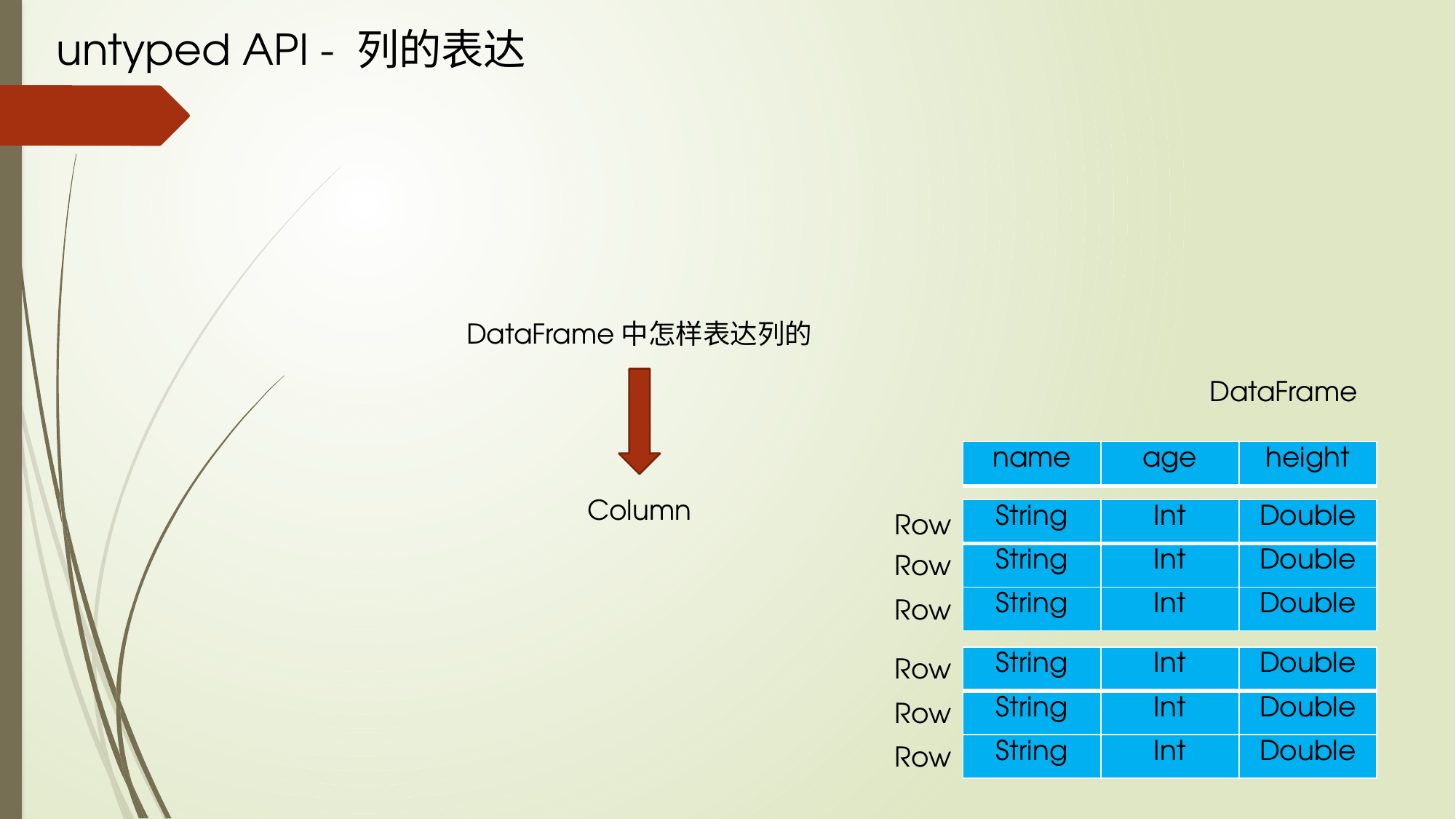

untyped API - 列的表达
DataFrame中怎样表达列的
DataFrame

| name | age | height |
| --- | --- | --- |
Column
| String | Int | Double |
| --- | --- | --- |
| String | Int | Double |
| String | Int | Double |
Row
Row
Row
Row
| String | Int | Double |
| --- | --- | --- |
| String | Int | Double |
| String | Int | Double |
Row
Row